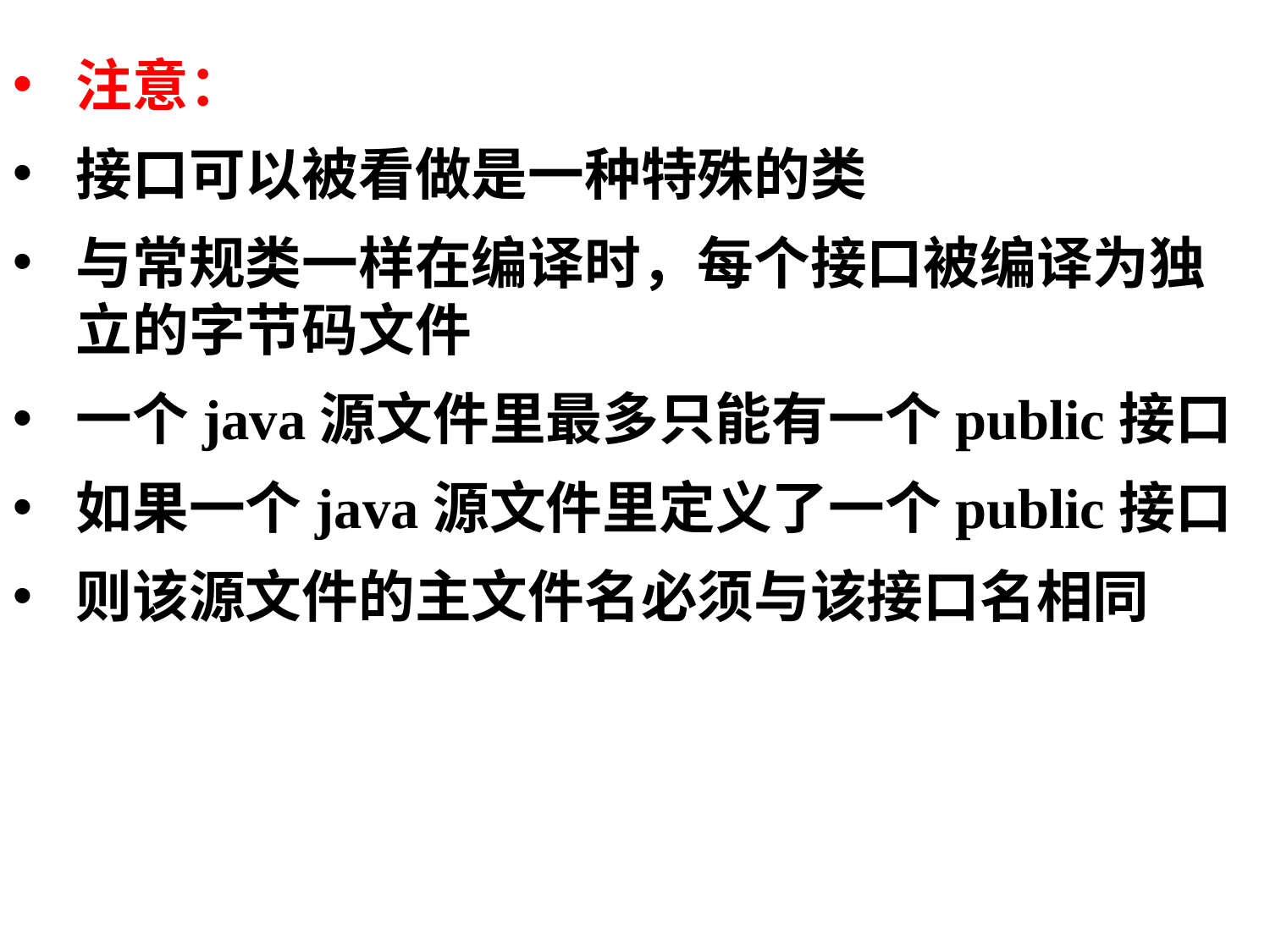

注意：
接口可以被看做是一种特殊的类
与常规类一样在编译时，每个接口被编译为独立的字节码文件
一个java源文件里最多只能有一个public接口
如果一个java源文件里定义了一个public接口
则该源文件的主文件名必须与该接口名相同